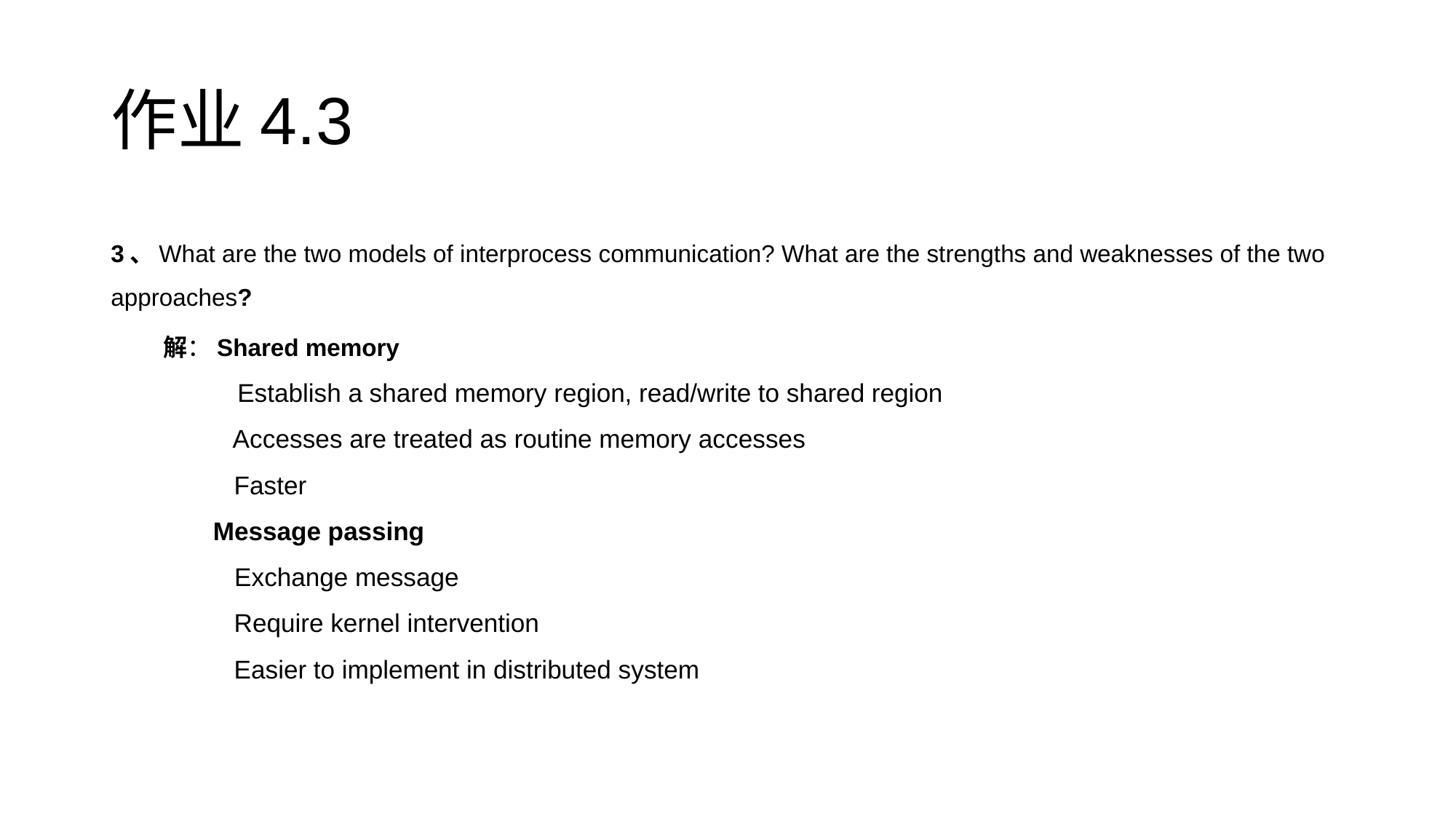

# 作业4.3
3、What are the two models of interprocess communication? What are the strengths and weaknesses of the two approaches?
解：Shared memory
           Establish a shared memory region, read/write to shared region
          Accesses are treated as routine memory accesses
          Faster
       Message passing
          Exchange message
          Require kernel intervention
          Easier to implement in distributed system